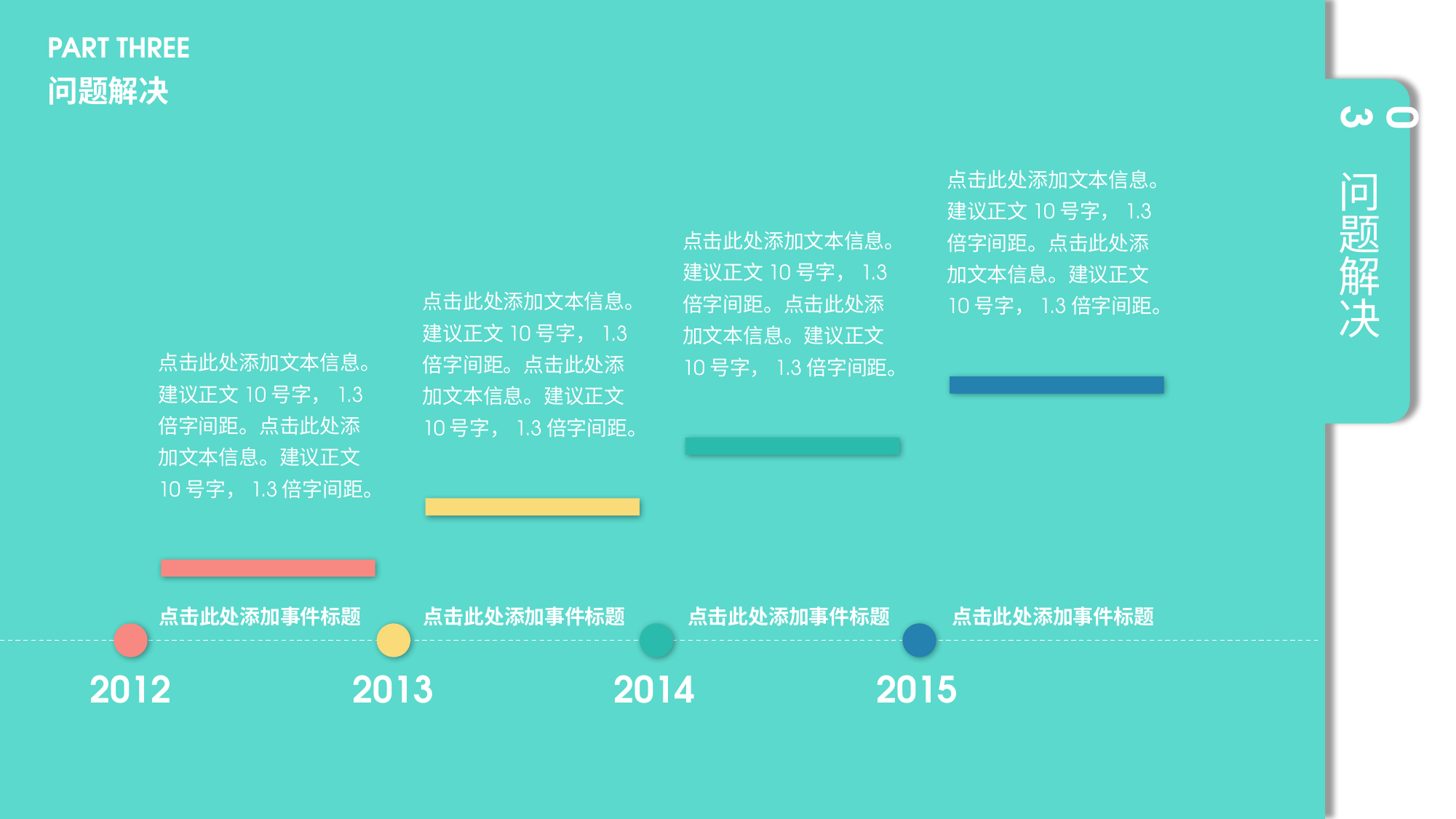

PART THREE
问题解决
03
点击此处添加文本信息。建议正文10号字，1.3倍字间距。点击此处添加文本信息。建议正文10号字，1.3倍字间距。
问题解决
点击此处添加文本信息。建议正文10号字，1.3倍字间距。点击此处添加文本信息。建议正文10号字，1.3倍字间距。
点击此处添加文本信息。建议正文10号字，1.3倍字间距。点击此处添加文本信息。建议正文10号字，1.3倍字间距。
点击此处添加文本信息。建议正文10号字，1.3倍字间距。点击此处添加文本信息。建议正文10号字，1.3倍字间距。

点击此处添加事件标题
点击此处添加事件标题
点击此处添加事件标题
点击此处添加事件标题

2012
2013
2014
2015